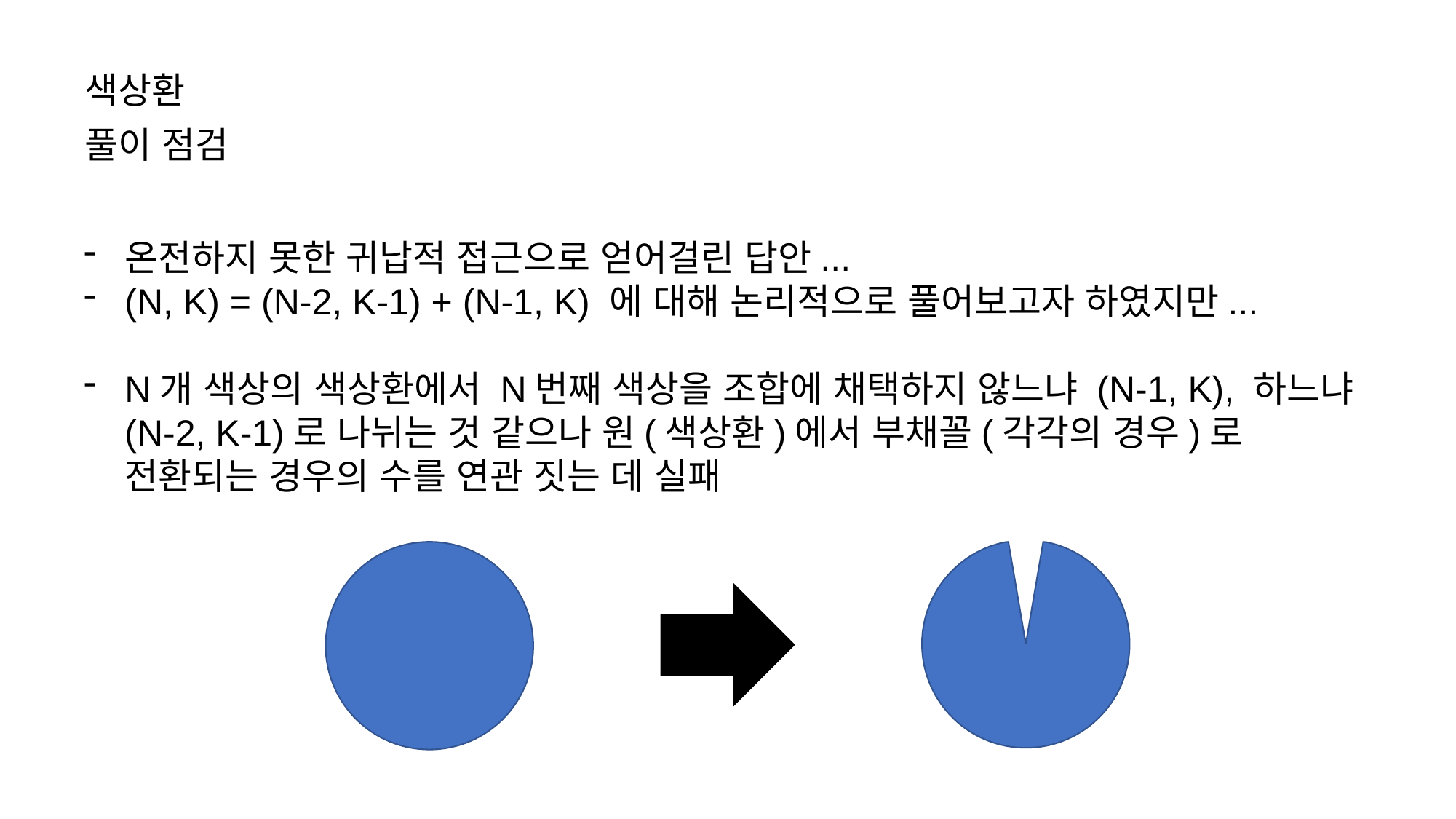

색상환
풀이 점검
온전하지 못한 귀납적 접근으로 얻어걸린 답안...
(N, K) = (N-2, K-1) + (N-1, K) 에 대해 논리적으로 풀어보고자 하였지만...

N개 색상의 색상환에서 N번째 색상을 조합에 채택하지 않느냐 (N-1, K), 하느냐 (N-2, K-1)로 나뉘는 것 같으나 원(색상환)에서 부채꼴(각각의 경우)로 전환되는 경우의 수를 연관 짓는 데 실패